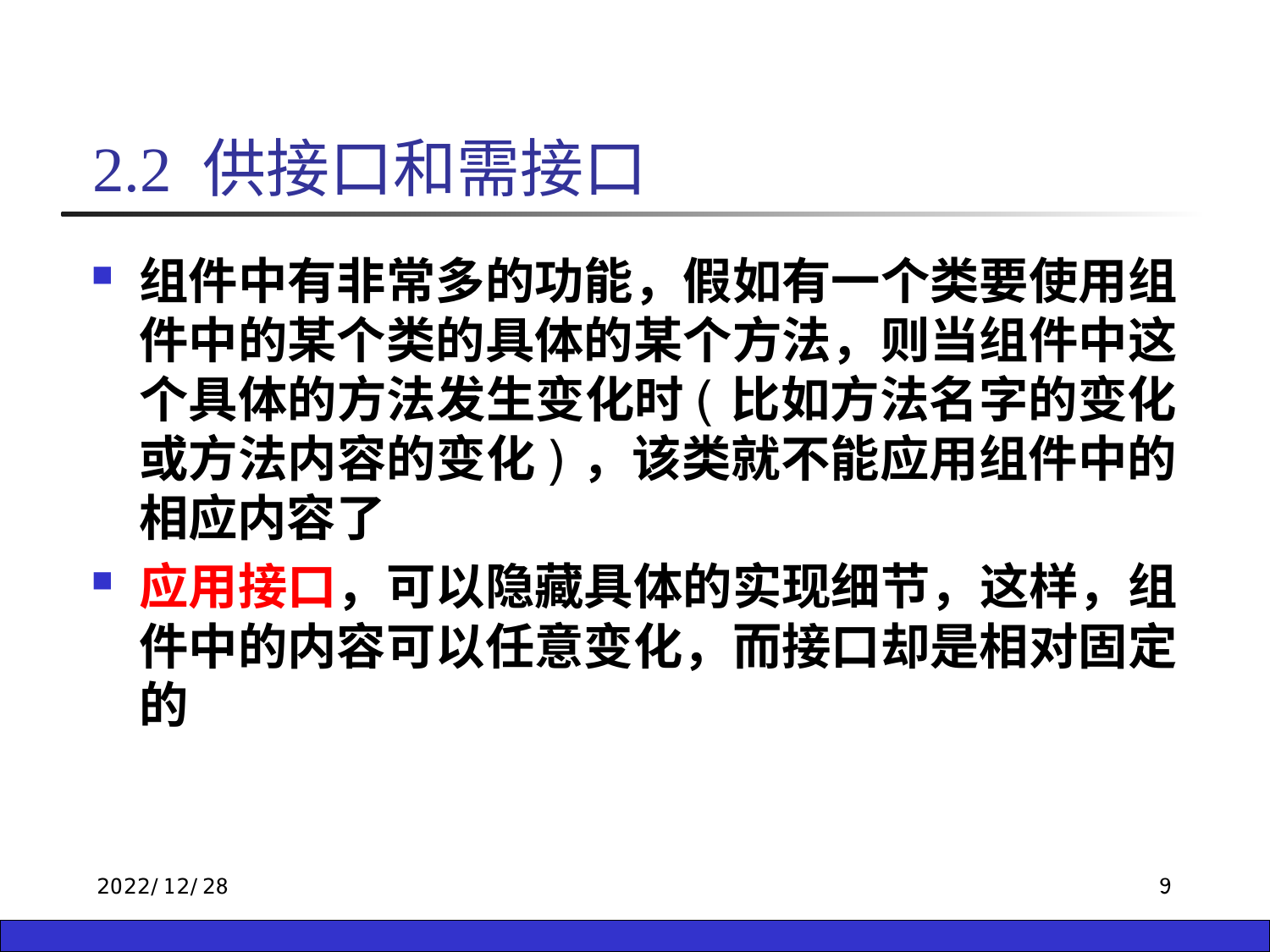

2.2 供接口和需接口
组件中有非常多的功能，假如有一个类要使用组件中的某个类的具体的某个方法，则当组件中这个具体的方法发生变化时(比如方法名字的变化或方法内容的变化)，该类就不能应用组件中的相应内容了
应用接口，可以隐藏具体的实现细节，这样，组件中的内容可以任意变化，而接口却是相对固定的
2022/12/28
9